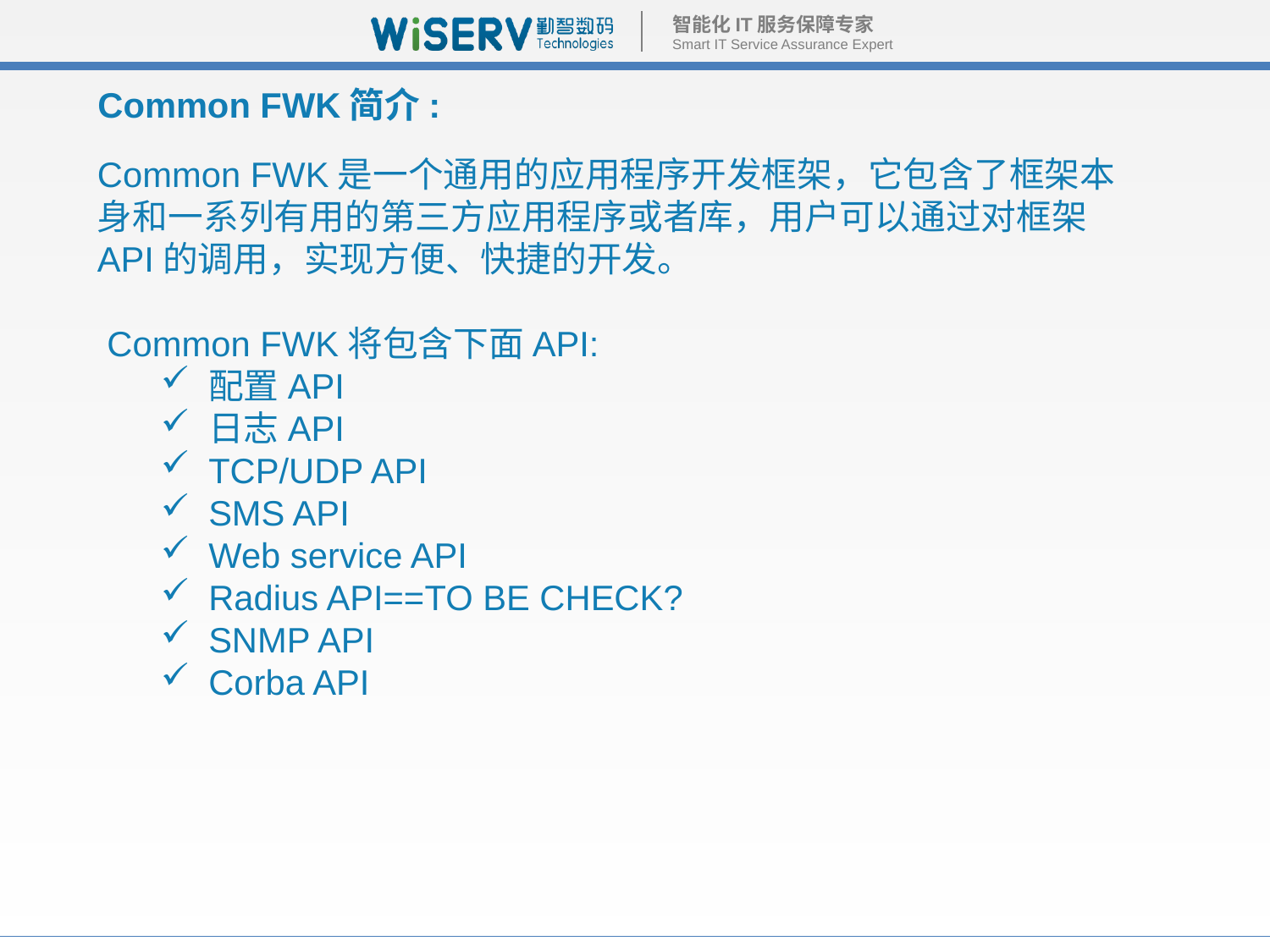

# Common FWK简介:
Common FWK是一个通用的应用程序开发框架，它包含了框架本身和一系列有用的第三方应用程序或者库，用户可以通过对框架API的调用，实现方便、快捷的开发。

 Common FWK将包含下面API:
配置API
日志API
TCP/UDP API
SMS API
Web service API
Radius API==TO BE CHECK?
SNMP API
Corba API